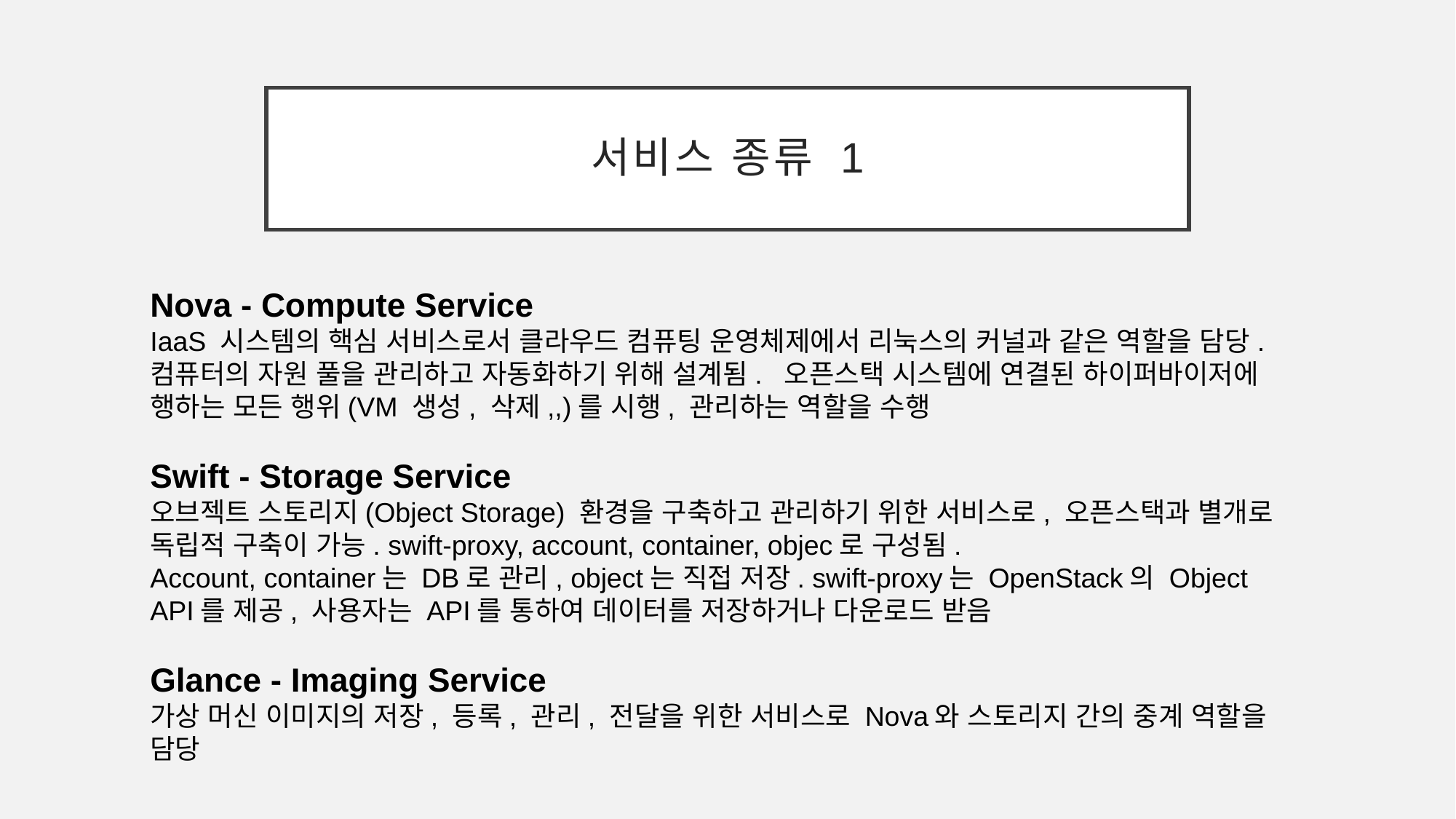

# 서비스 종류 1
Nova - Compute Service
IaaS 시스템의 핵심 서비스로서 클라우드 컴퓨팅 운영체제에서 리눅스의 커널과 같은 역할을 담당. 컴퓨터의 자원 풀을 관리하고 자동화하기 위해 설계됨.  오픈스택 시스템에 연결된 하이퍼바이저에 행하는 모든 행위(VM 생성, 삭제,,)를 시행, 관리하는 역할을 수행

Swift - Storage Service
오브젝트 스토리지(Object Storage) 환경을 구축하고 관리하기 위한 서비스로, 오픈스택과 별개로 독립적 구축이 가능. swift-proxy, account, container, objec로 구성됨.
Account, container는 DB로 관리, object는 직접 저장. swift-proxy는 OpenStack의 Object API를 제공, 사용자는 API를 통하여 데이터를 저장하거나 다운로드 받음
Glance - Imaging Service
가상 머신 이미지의 저장, 등록, 관리, 전달을 위한 서비스로 Nova와 스토리지 간의 중계 역할을 담당